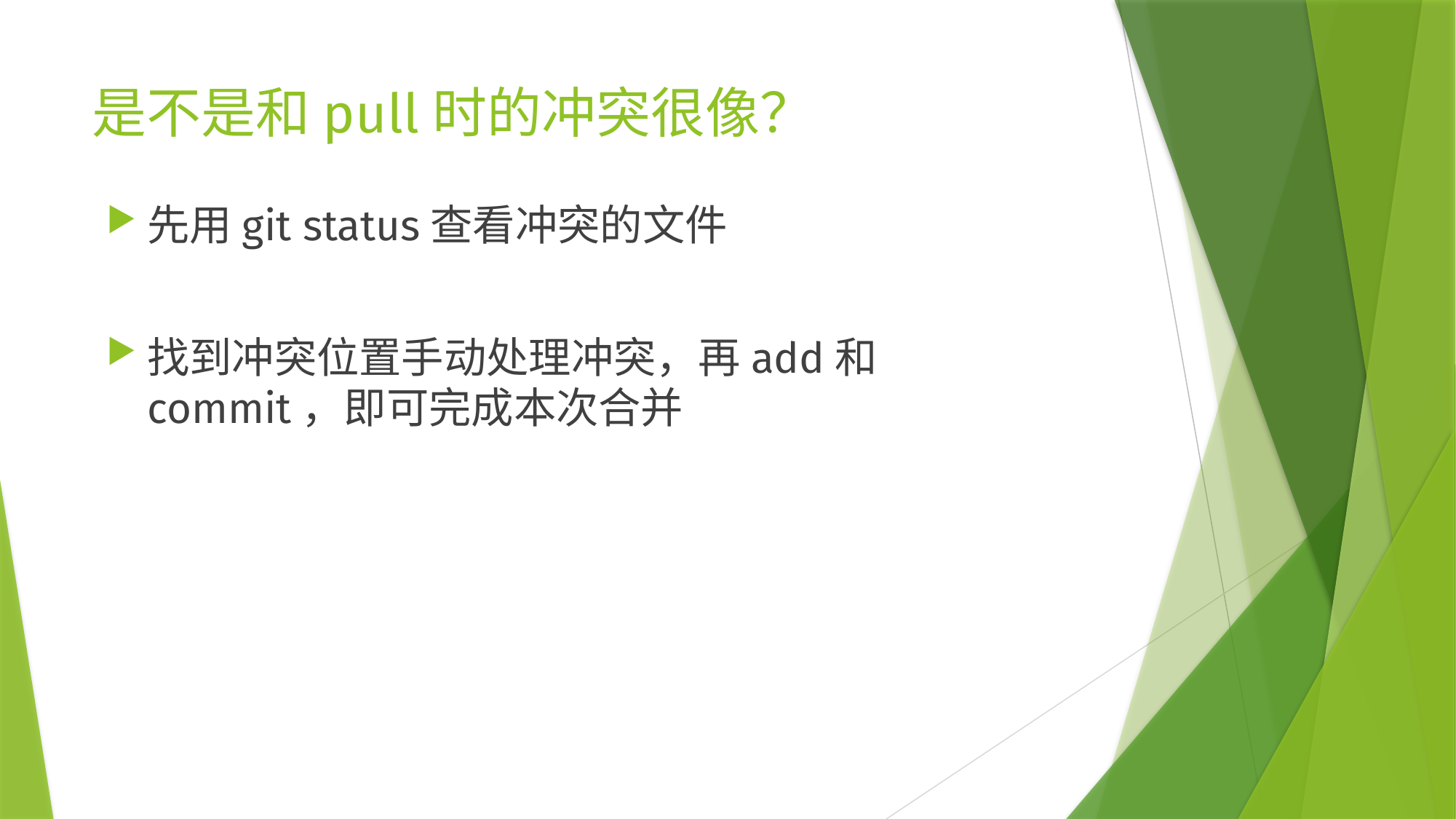

# 是不是和pull时的冲突很像？
先用git status查看冲突的文件

找到冲突位置手动处理冲突，再add和commit，即可完成本次合并